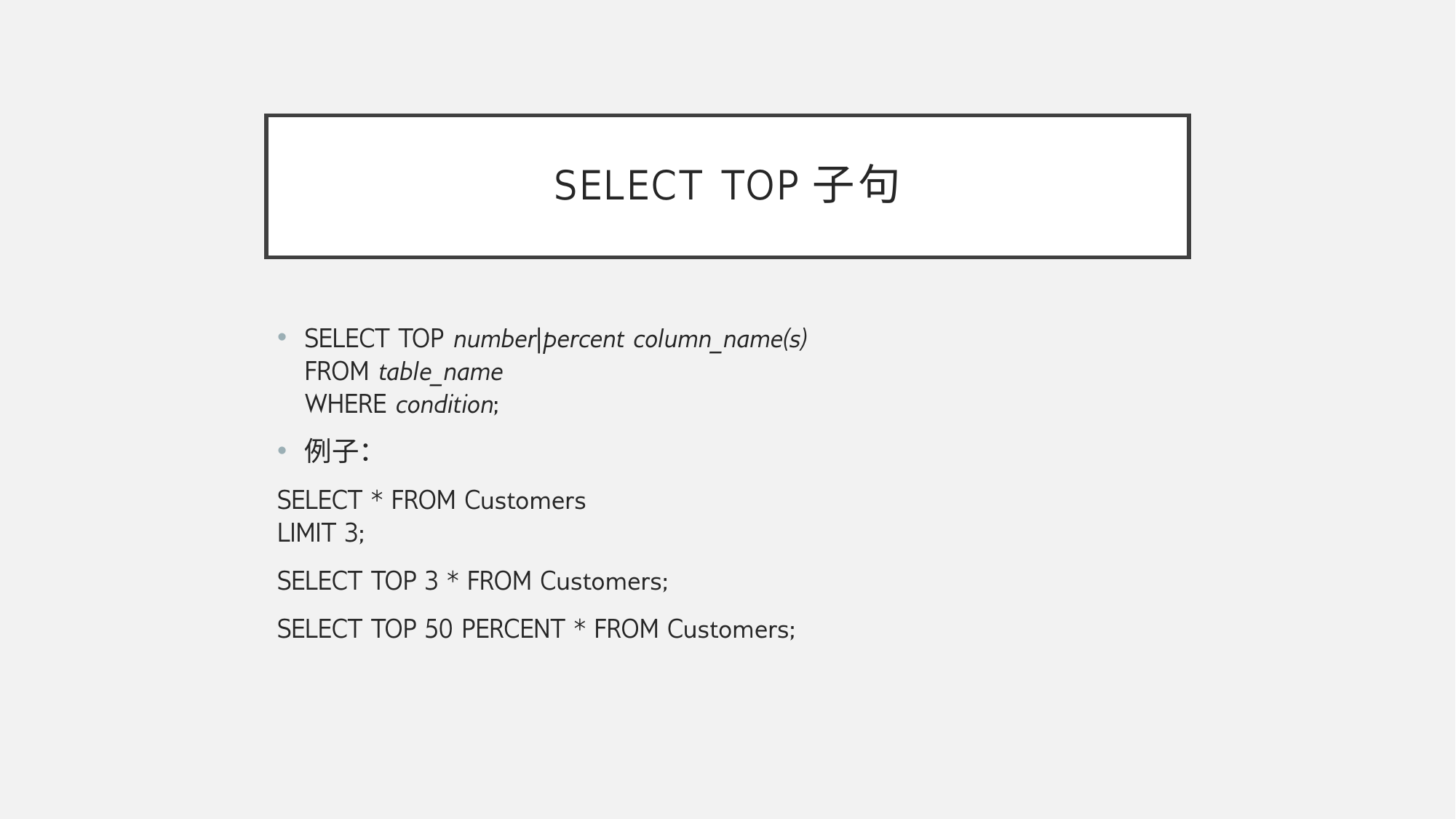

# SELECT TOP子句
SELECT TOP number|percent column_name(s)
FROM table_name
WHERE condition;
例子：
SELECT * FROM Customers
LIMIT 3;
SELECT TOP 3 * FROM Customers;
SELECT TOP 50 PERCENT * FROM Customers;